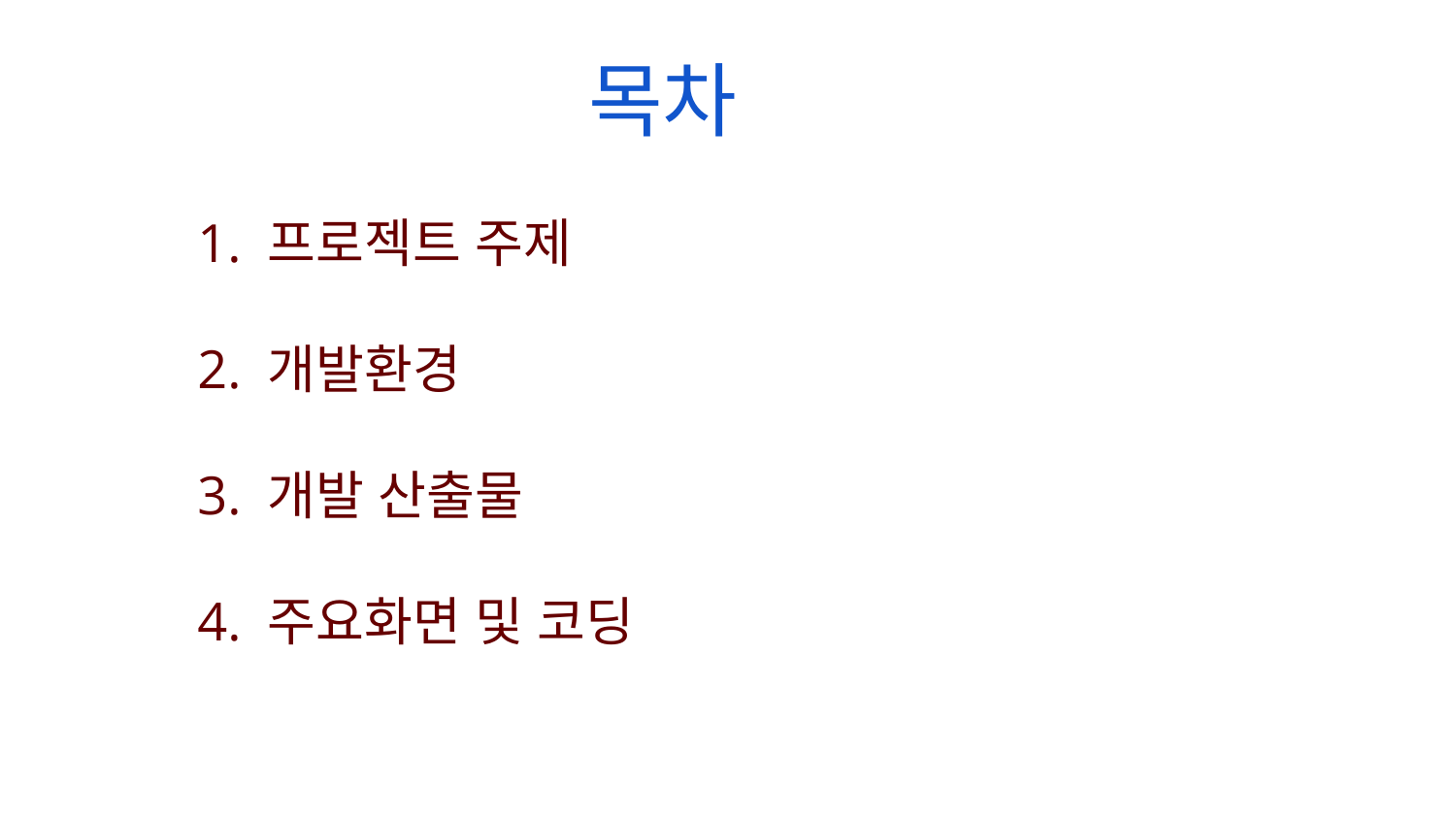

목차

1. 프로젝트 주제

2. 개발환경

3. 개발 산출물

4. 주요화면 및 코딩